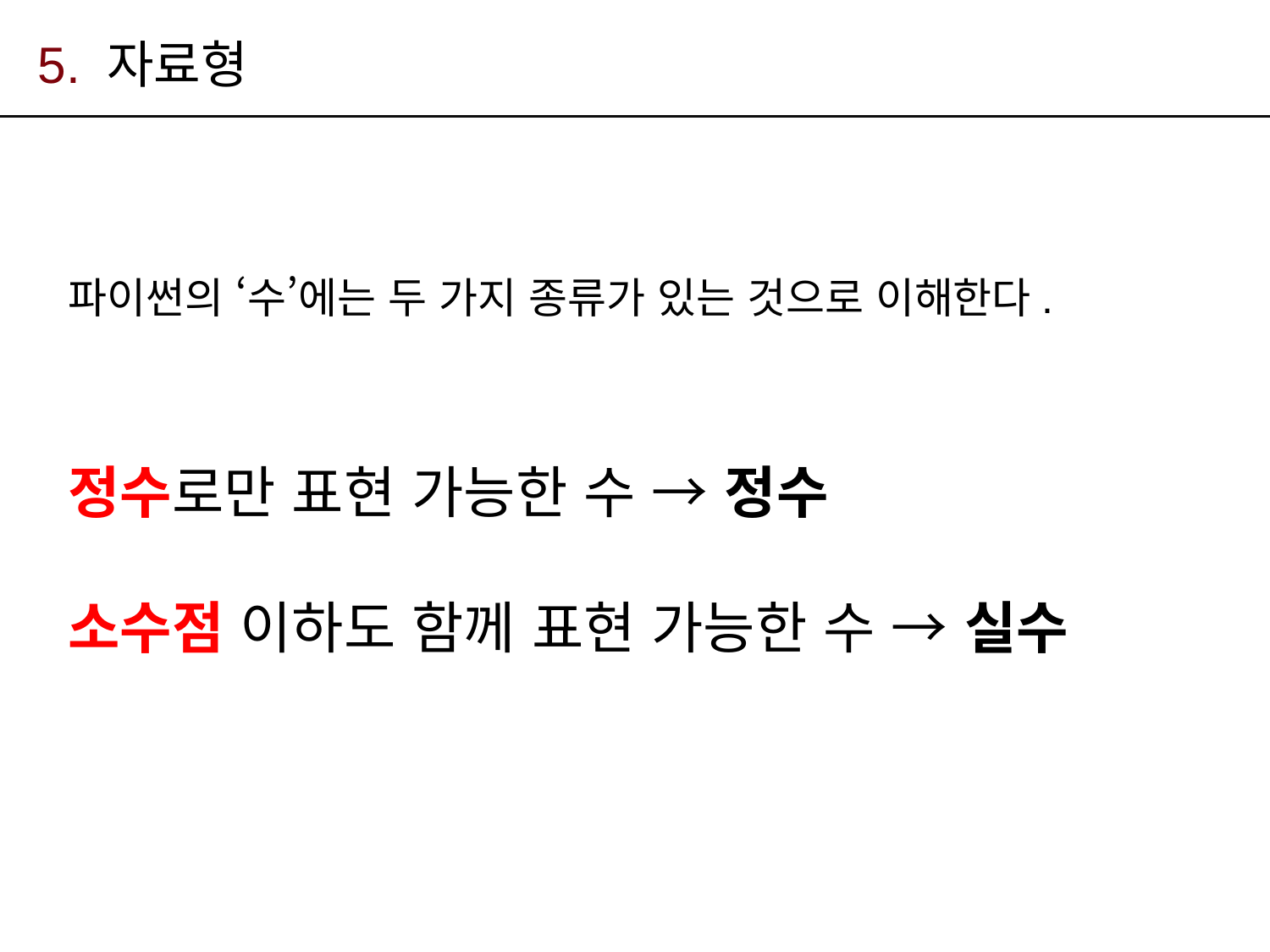

# 5. 자료형
파이썬의 ‘수’에는 두 가지 종류가 있는 것으로 이해한다.
정수로만 표현 가능한 수 → 정수

소수점 이하도 함께 표현 가능한 수 → 실수